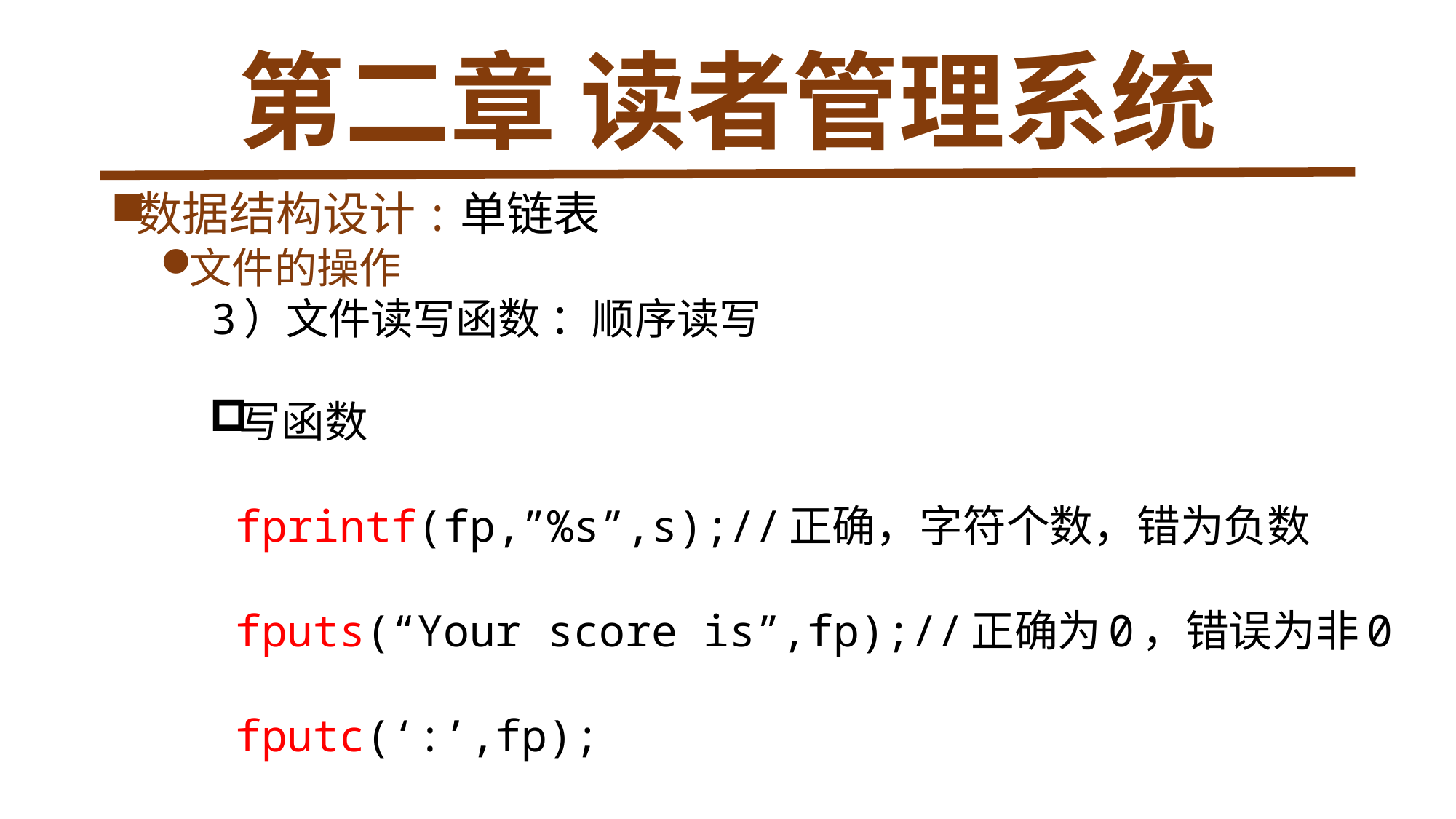

# 第二章 读者管理系统
数据结构设计:单链表
文件的操作
  3）文件读写函数 ：顺序读写

写函数

 fprintf(fp,”%s”,s);//正确，字符个数，错为负数

 fputs(“Your score is”,fp);//正确为0，错误为非0

 fputc(‘:’,fp);